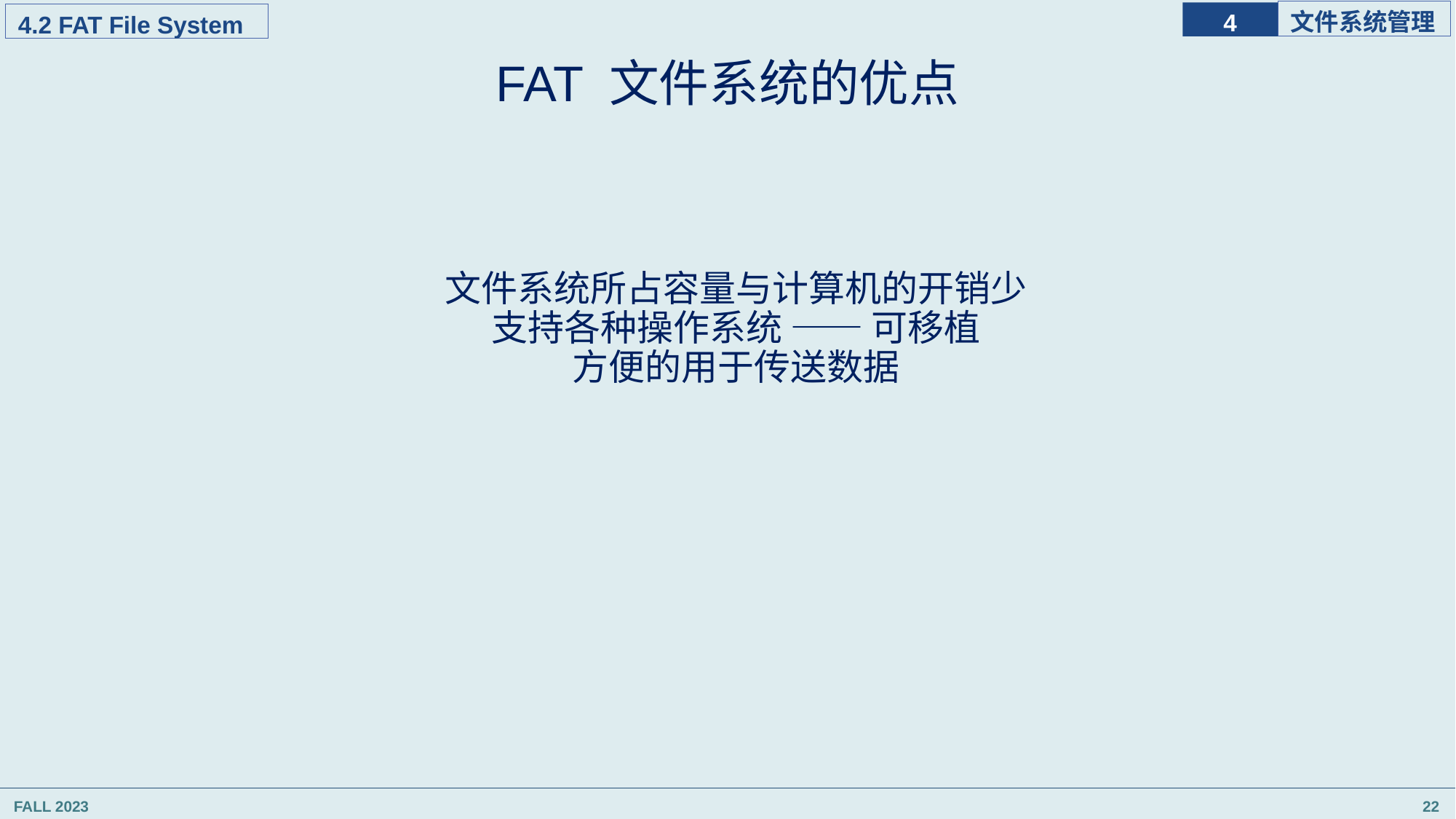

FAT 文件系统的优点

 文件系统所占容量与计算机的开销少
 支持各种操作系统 —— 可移植
 方便的用于传送数据